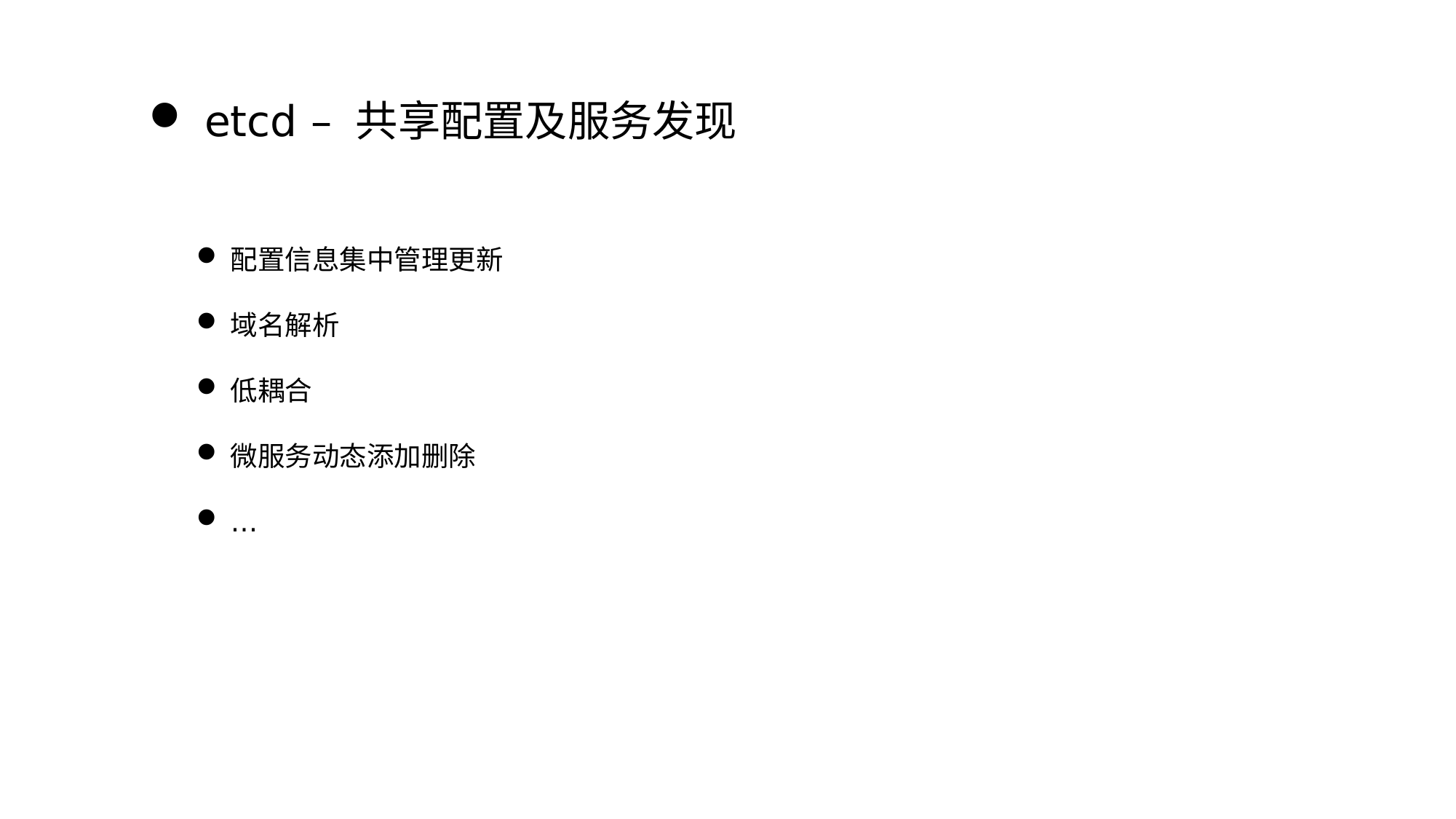

etcd – 共享配置及服务发现

配置信息集中管理更新

域名解析

低耦合

微服务动态添加删除

…